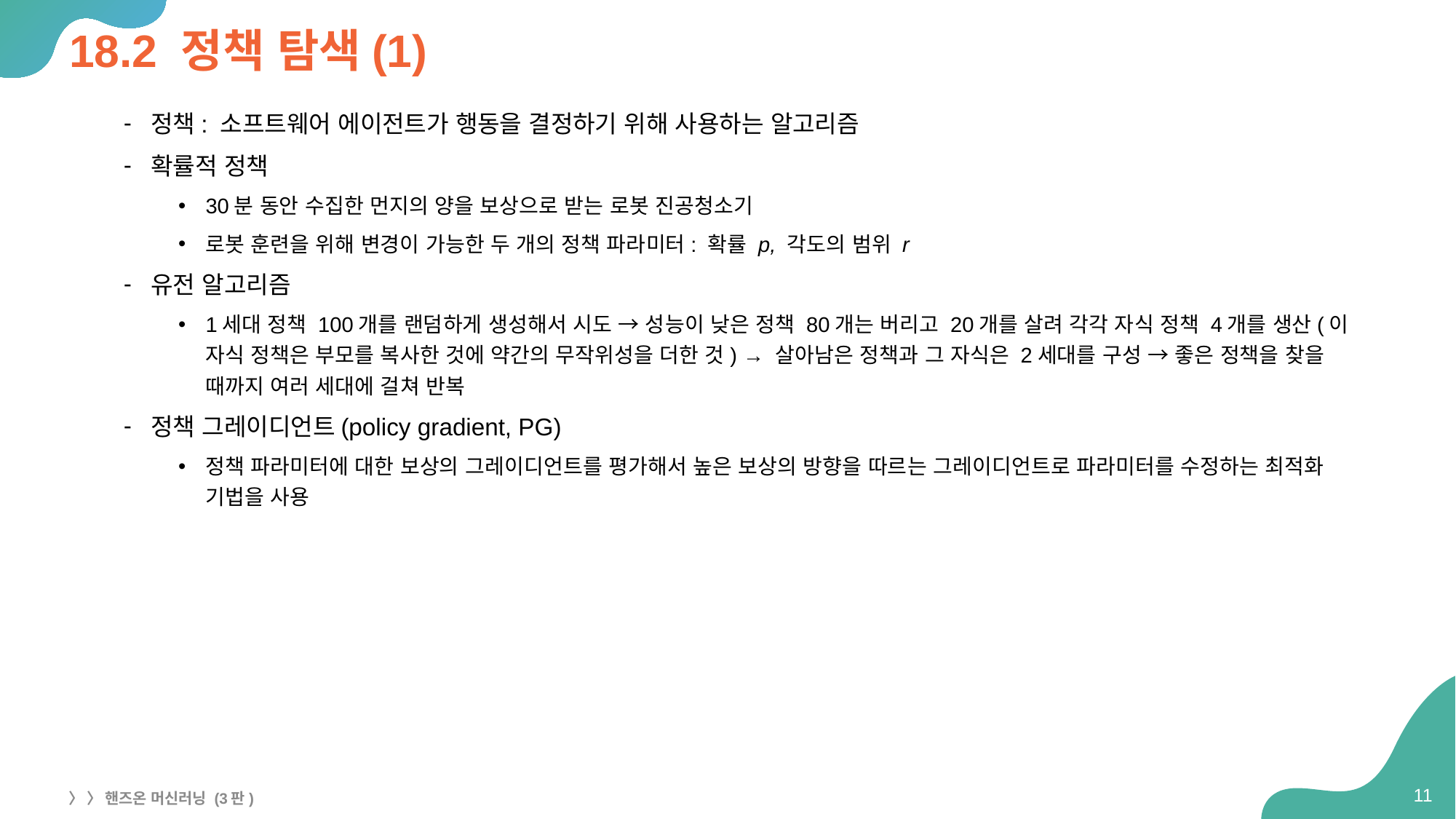

# 18.2 정책 탐색(1)
정책: 소프트웨어 에이전트가 행동을 결정하기 위해 사용하는 알고리즘
확률적 정책
30분 동안 수집한 먼지의 양을 보상으로 받는 로봇 진공청소기
로봇 훈련을 위해 변경이 가능한 두 개의 정책 파라미터: 확률 p, 각도의 범위 r
유전 알고리즘
1세대 정책 100개를 랜덤하게 생성해서 시도 → 성능이 낮은 정책 80개는 버리고 20개를 살려 각각 자식 정책 4개를 생산(이 자식 정책은 부모를 복사한 것에 약간의 무작위성을 더한 것) → 살아남은 정책과 그 자식은 2세대를 구성 → 좋은 정책을 찾을 때까지 여러 세대에 걸쳐 반복
정책 그레이디언트(policy gradient, PG)
정책 파라미터에 대한 보상의 그레이디언트를 평가해서 높은 보상의 방향을 따르는 그레이디언트로 파라미터를 수정하는 최적화 기법을 사용

11
〉 〉 핸즈온 머신러닝 (3판)